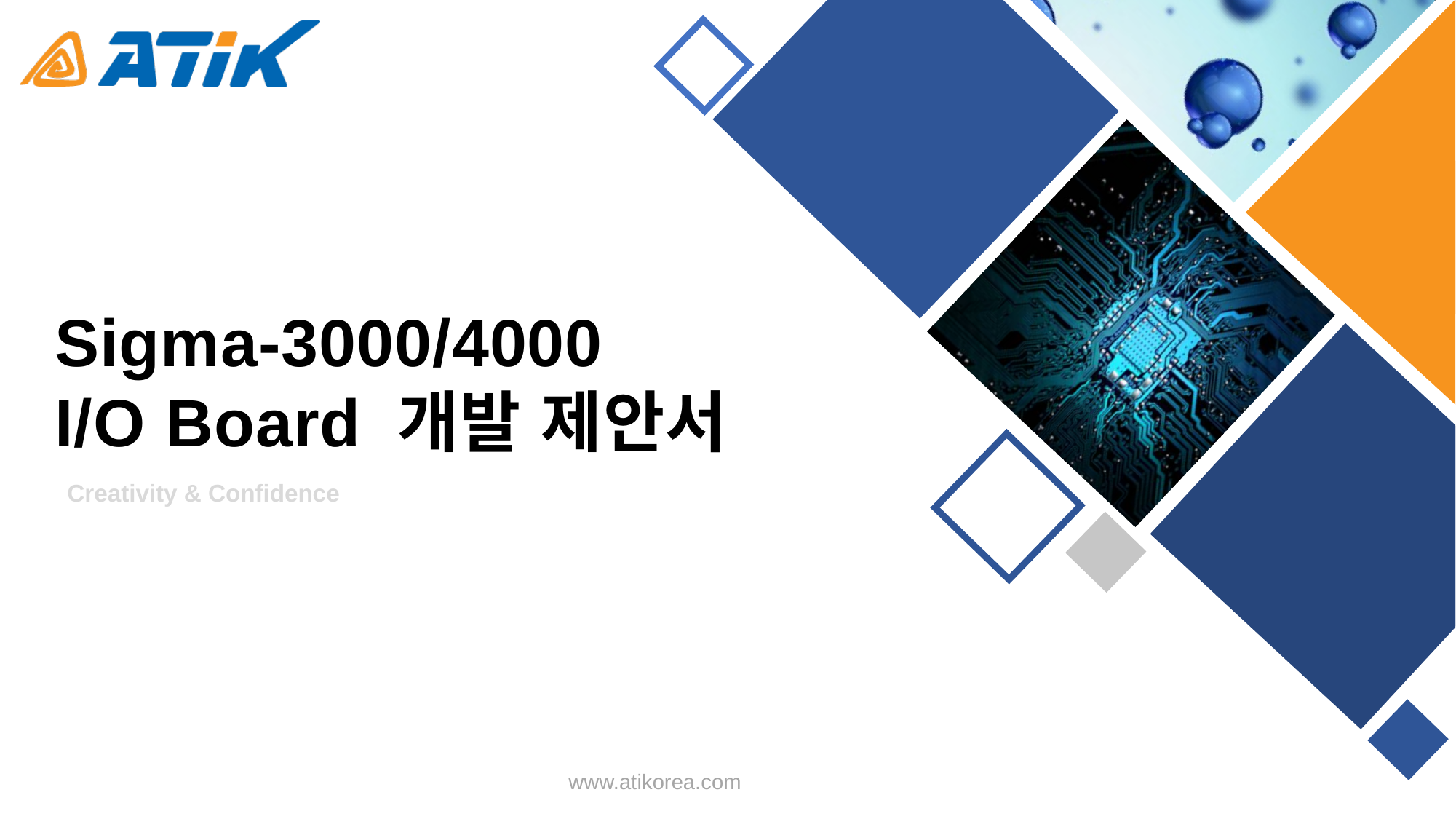

Sigma-3000/4000
I/O Board 개발 제안서
Creativity & Confidence
www.atikorea.com